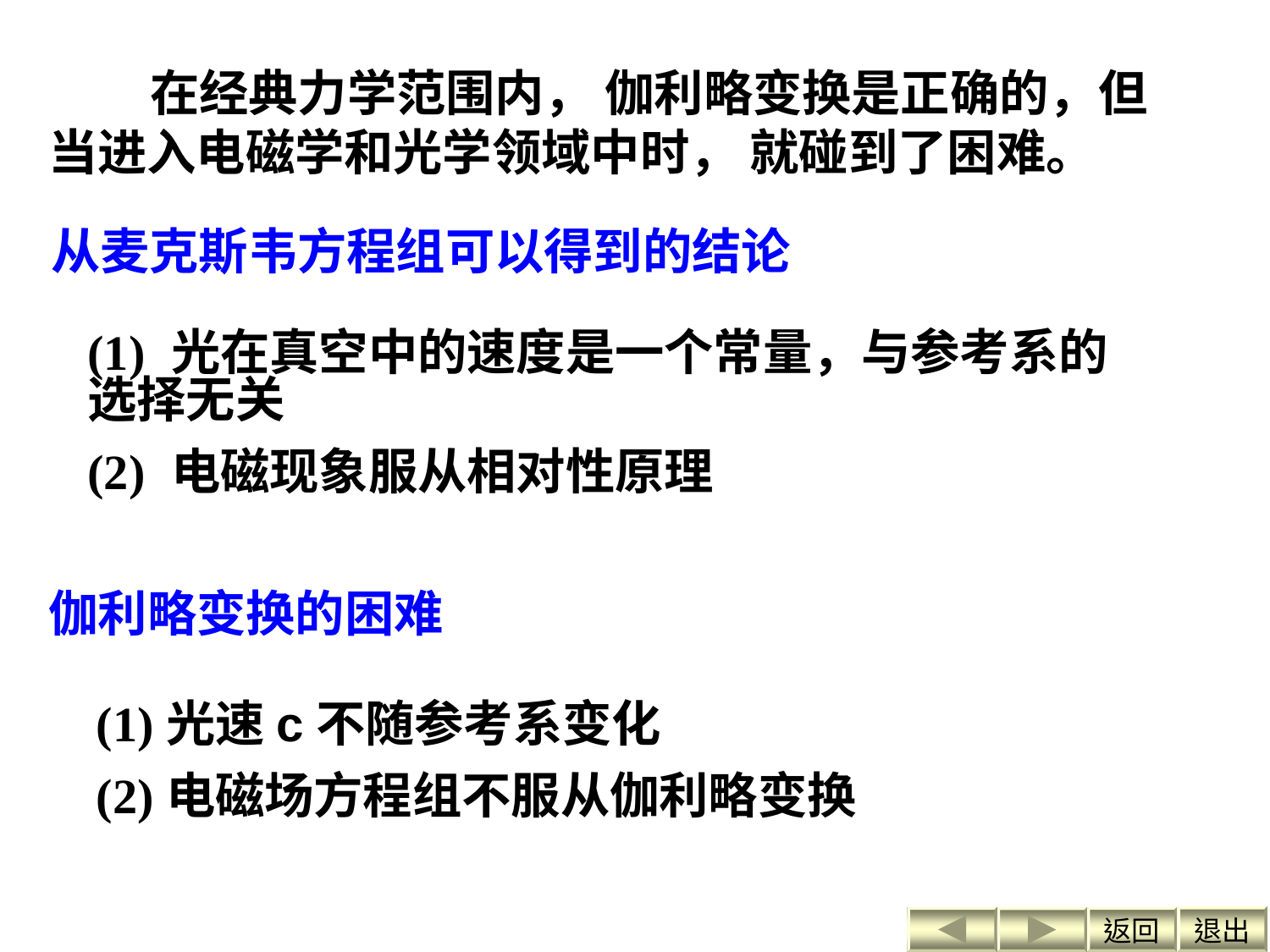

在经典力学范围内， 伽利略变换是正确的，但当进入电磁学和光学领域中时， 就碰到了困难。
从麦克斯韦方程组可以得到的结论
(1) 光在真空中的速度是一个常量，与参考系的选择无关
(2) 电磁现象服从相对性原理
伽利略变换的困难
(1)光速c不随参考系变化
(2)电磁场方程组不服从伽利略变换